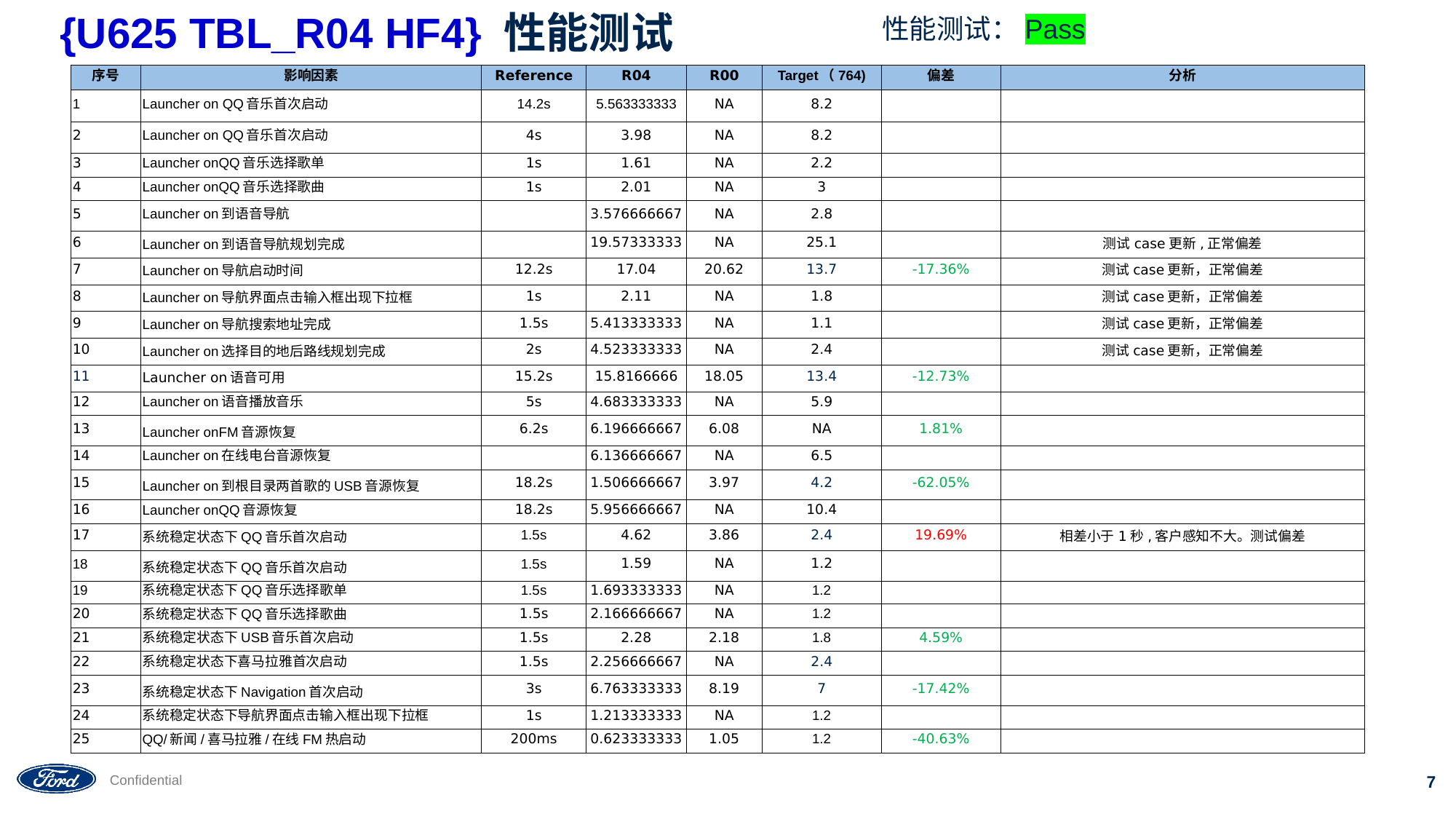

性能测试：Pass

# {U625 TBL_R04 HF4} 性能测试
| 序号 | 影响因素 | Reference | R04 | R00 | Target（764) | 偏差 | 分析 |
| --- | --- | --- | --- | --- | --- | --- | --- |
| 1 | Launcher on QQ音乐首次启动 | 14.2s | 5.563333333 | NA | 8.2 |  |  |
| 2 | Launcher on QQ音乐首次启动 | 4s | 3.98 | NA | 8.2 |  |  |
| 3 | Launcher onQQ音乐选择歌单 | 1s | 1.61 | NA | 2.2 |  |  |
| 4 | Launcher onQQ音乐选择歌曲 | 1s | 2.01 | NA | 3 |  |  |
| 5 | Launcher on到语音导航 |  | 3.576666667 | NA | 2.8 |  |  |
| 6 | Launcher on到语音导航规划完成 |  | 19.57333333 | NA | 25.1 |  | 测试case更新,正常偏差 |
| 7 | Launcher on导航启动时间 | 12.2s | 17.04 | 20.62 | 13.7 | -17.36% | 测试case更新，正常偏差 |
| 8 | Launcher on导航界面点击输入框出现下拉框 | 1s | 2.11 | NA | 1.8 |  | 测试case更新，正常偏差 |
| 9 | Launcher on导航搜索地址完成 | 1.5s | 5.413333333 | NA | 1.1 |  | 测试case更新，正常偏差 |
| 10 | Launcher on选择目的地后路线规划完成 | 2s | 4.523333333 | NA | 2.4 |  | 测试case更新，正常偏差 |
| 11 | Launcher on语音可用 | 15.2s | 15.8166666 | 18.05 | 13.4 | -12.73% |  |
| 12 | Launcher on语音播放音乐 | 5s | 4.683333333 | NA | 5.9 |  |  |
| 13 | Launcher onFM音源恢复 | 6.2s | 6.196666667 | 6.08 | NA | 1.81% |  |
| 14 | Launcher on在线电台音源恢复 |  | 6.136666667 | NA | 6.5 |  |  |
| 15 | Launcher on到根目录两首歌的USB音源恢复 | 18.2s | 1.506666667 | 3.97 | 4.2 | -62.05% |  |
| 16 | Launcher onQQ音源恢复 | 18.2s | 5.956666667 | NA | 10.4 |  |  |
| 17 | 系统稳定状态下QQ音乐首次启动 | 1.5s | 4.62 | 3.86 | 2.4 | 19.69% | 相差小于1秒,客户感知不大。测试偏差 |
| 18 | 系统稳定状态下QQ音乐首次启动 | 1.5s | 1.59 | NA | 1.2 |  |  |
| 19 | 系统稳定状态下QQ音乐选择歌单 | 1.5s | 1.693333333 | NA | 1.2 |  |  |
| 20 | 系统稳定状态下QQ音乐选择歌曲 | 1.5s | 2.166666667 | NA | 1.2 |  |  |
| 21 | 系统稳定状态下USB音乐首次启动 | 1.5s | 2.28 | 2.18 | 1.8 | 4.59% |  |
| 22 | 系统稳定状态下喜马拉雅首次启动 | 1.5s | 2.256666667 | NA | 2.4 |  |  |
| 23 | 系统稳定状态下Navigation首次启动 | 3s | 6.763333333 | 8.19 | 7 | -17.42% |  |
| 24 | 系统稳定状态下导航界面点击输入框出现下拉框 | 1s | 1.213333333 | NA | 1.2 |  |  |
| 25 | QQ/新闻/喜马拉雅/在线FM热启动 | 200ms | 0.623333333 | 1.05 | 1.2 | -40.63% |  |